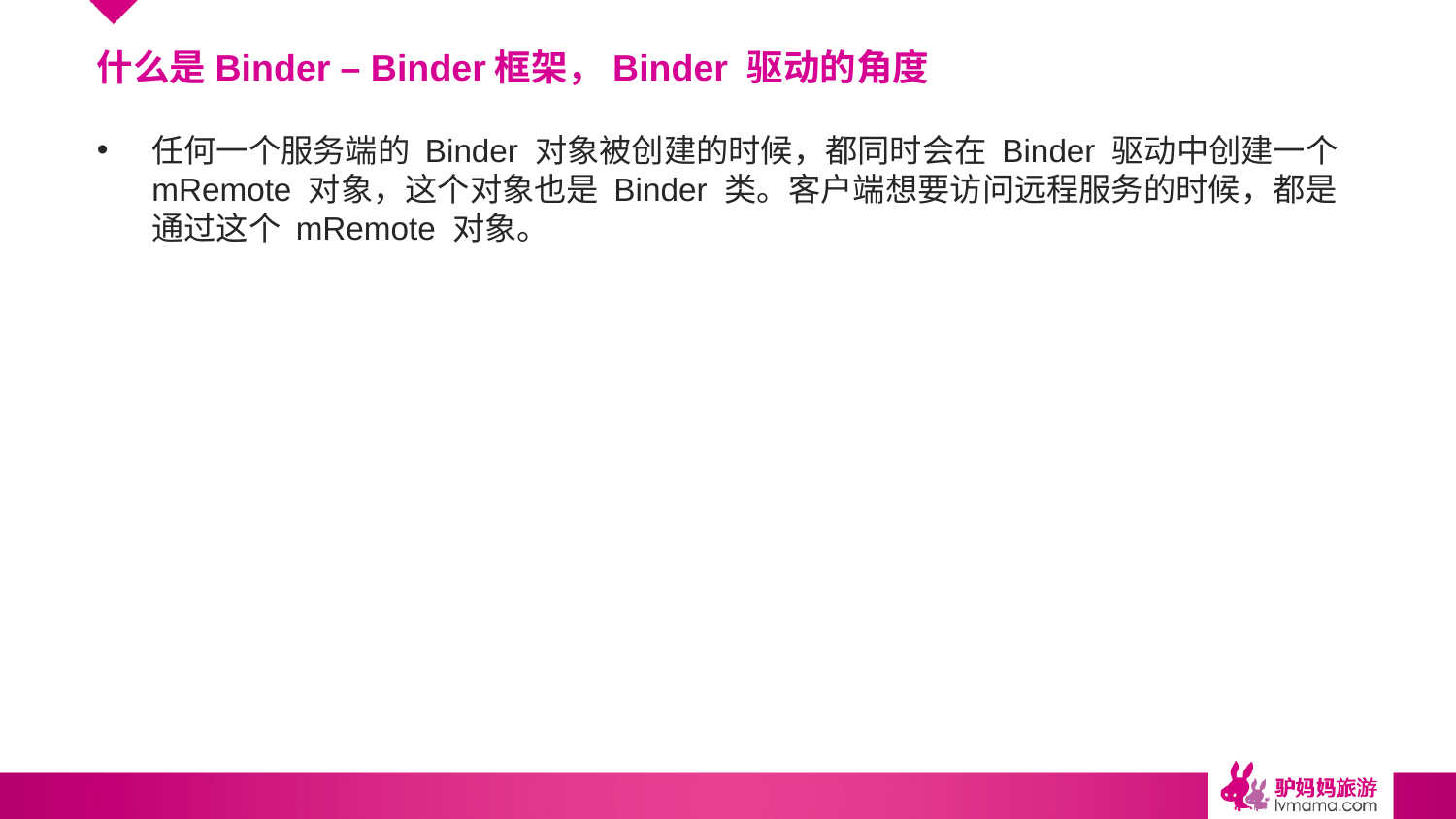

# 什么是Binder – Binder框架，Binder 驱动的角度
任何一个服务端的 Binder 对象被创建的时候，都同时会在 Binder 驱动中创建一个 mRemote 对象，这个对象也是 Binder 类。客户端想要访问远程服务的时候，都是通过这个 mRemote 对象。